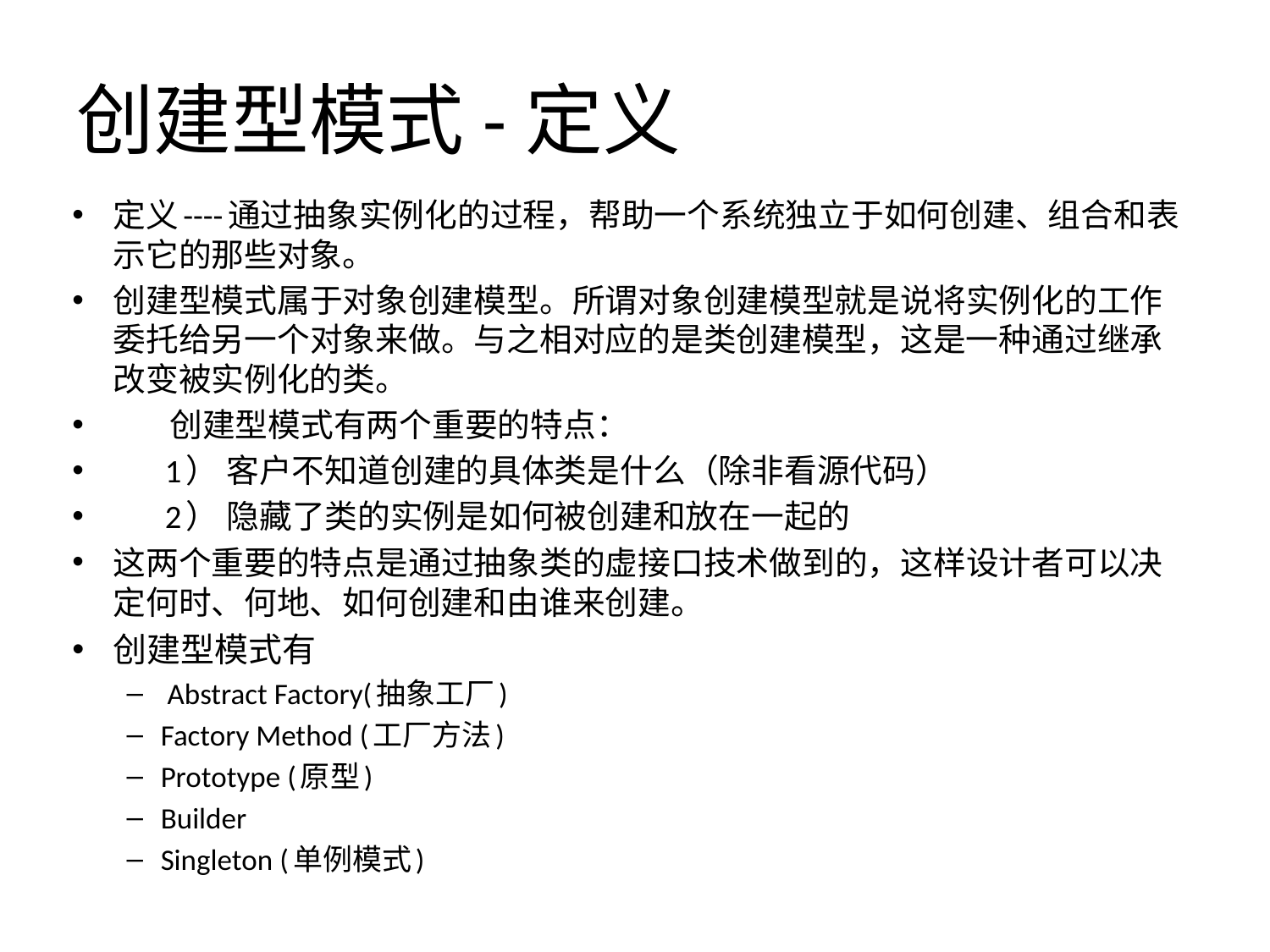

# 创建型模式-定义
定义----通过抽象实例化的过程，帮助一个系统独立于如何创建、组合和表示它的那些对象。
创建型模式属于对象创建模型。所谓对象创建模型就是说将实例化的工作委托给另一个对象来做。与之相对应的是类创建模型，这是一种通过继承改变被实例化的类。
       创建型模式有两个重要的特点：
       1） 客户不知道创建的具体类是什么（除非看源代码）
       2） 隐藏了类的实例是如何被创建和放在一起的
这两个重要的特点是通过抽象类的虚接口技术做到的，这样设计者可以决定何时、何地、如何创建和由谁来创建。
创建型模式有
 Abstract Factory(抽象工厂)
Factory Method (工厂方法)
Prototype (原型)
Builder
Singleton (单例模式)